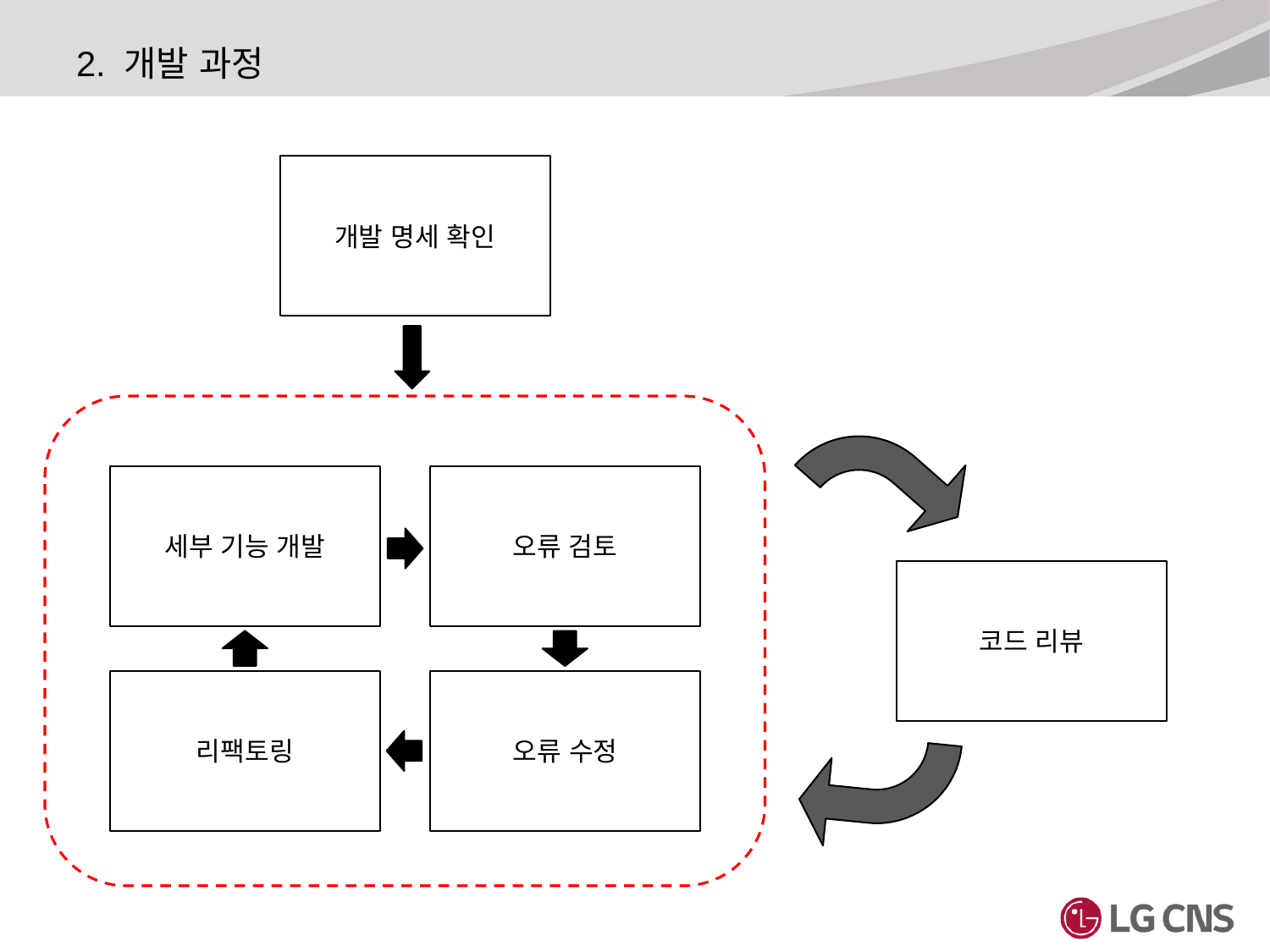

# 2. 개발 과정
개발 명세 확인

세부 기능 개발
오류 검토

코드 리뷰

리팩토링
오류 수정